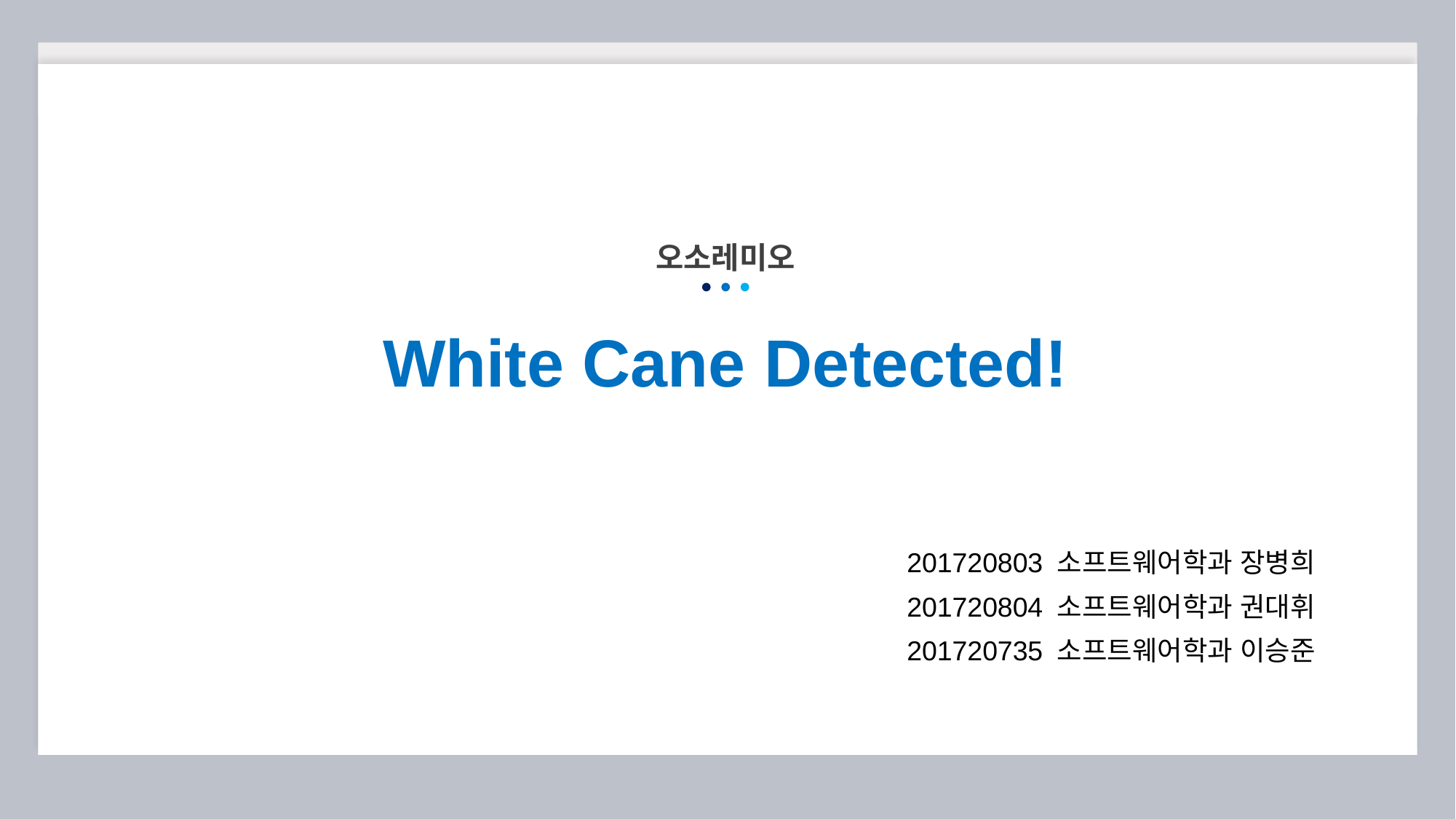

오소레미오

White Cane Detected!
201720803 소프트웨어학과 장병희
201720804 소프트웨어학과 권대휘
201720735 소프트웨어학과 이승준